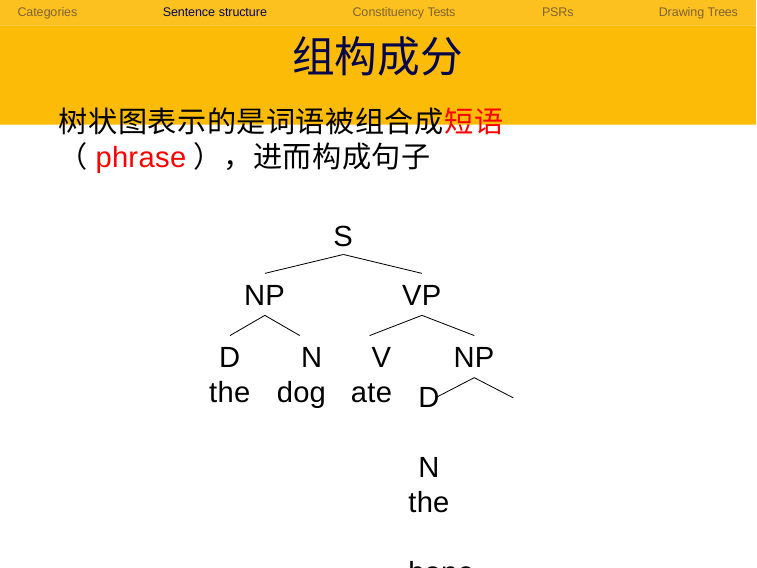

Categories	Sentence structure	Constituency Tests	PSRs	Drawing Trees
# 组构成分
树状图表示的是词语被组合成短语（phrase），进而构成句子

S

VP
NP
D	N	V
the	dog	ate

NP
D	N
the	bone
树状图中的每个节点（node）都是一个组构成分（constituent）；一些是短语（包括S），一些是词语